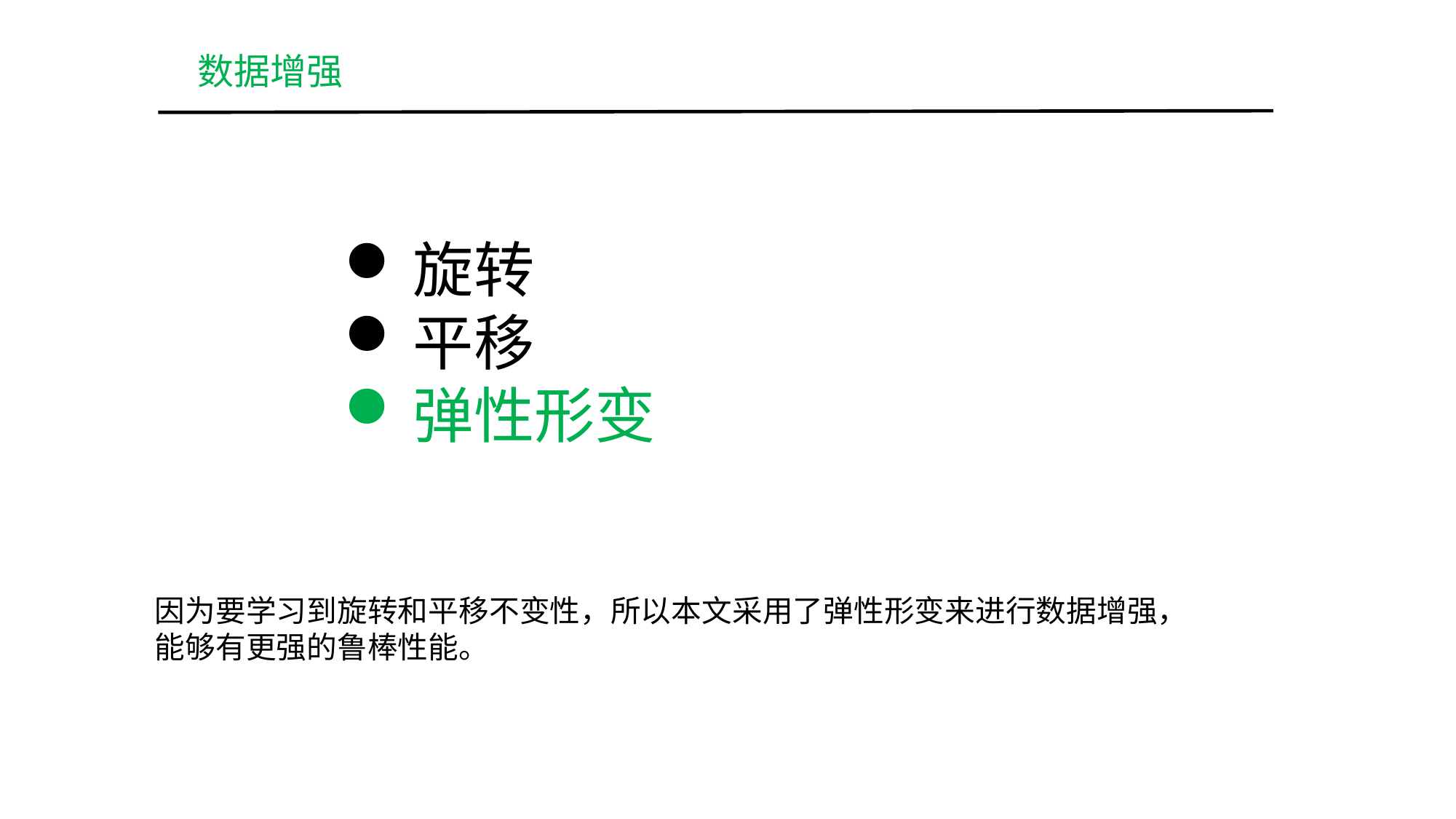

数据增强
旋转
平移
弹性形变
因为要学习到旋转和平移不变性，所以本文采用了弹性形变来进行数据增强，能够有更强的鲁棒性能。